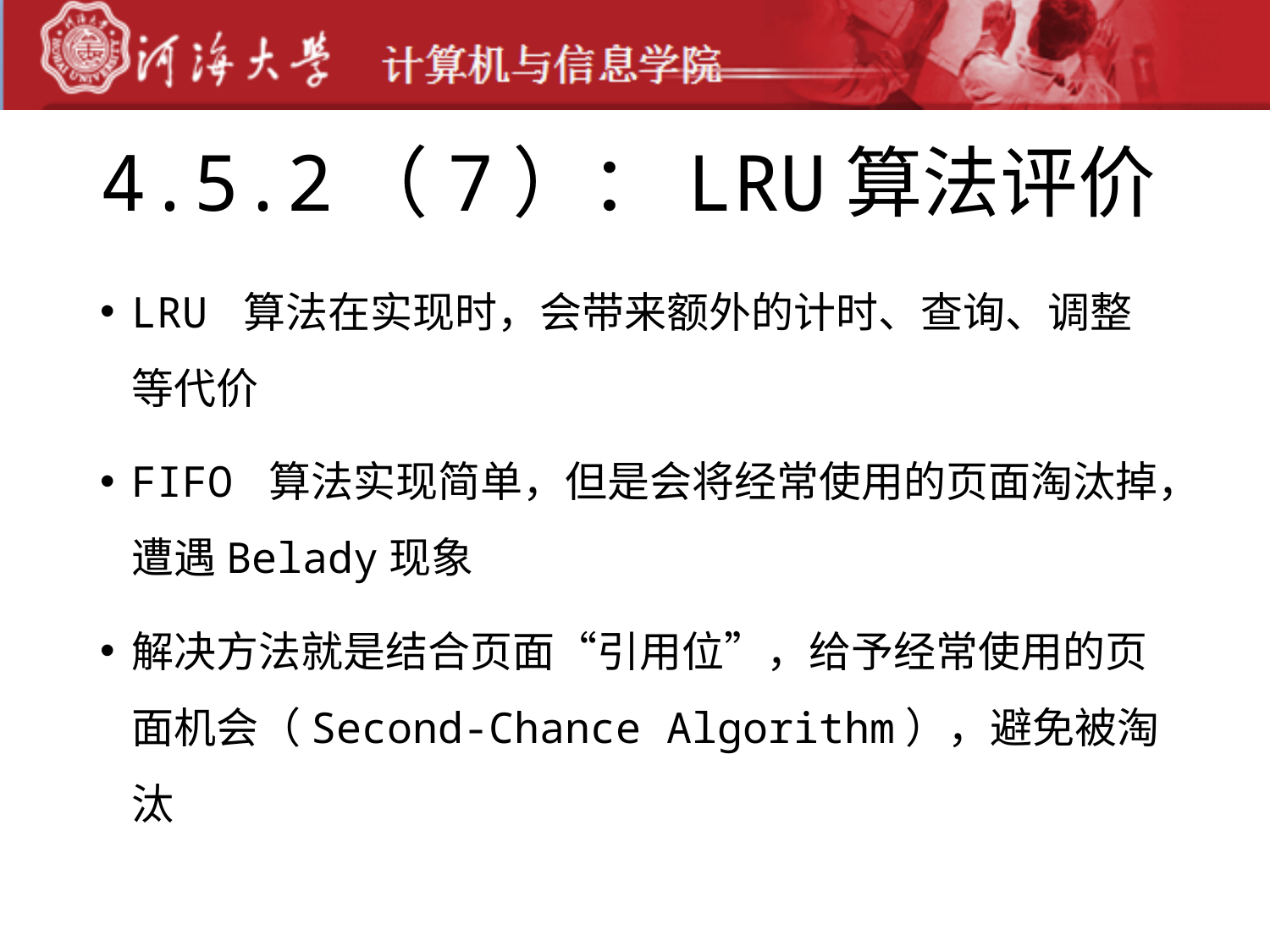

# 4.5.2（7）：LRU算法评价
LRU 算法在实现时，会带来额外的计时、查询、调整等代价
FIFO 算法实现简单，但是会将经常使用的页面淘汰掉，遭遇Belady现象
解决方法就是结合页面“引用位”，给予经常使用的页面机会（Second-Chance Algorithm），避免被淘汰